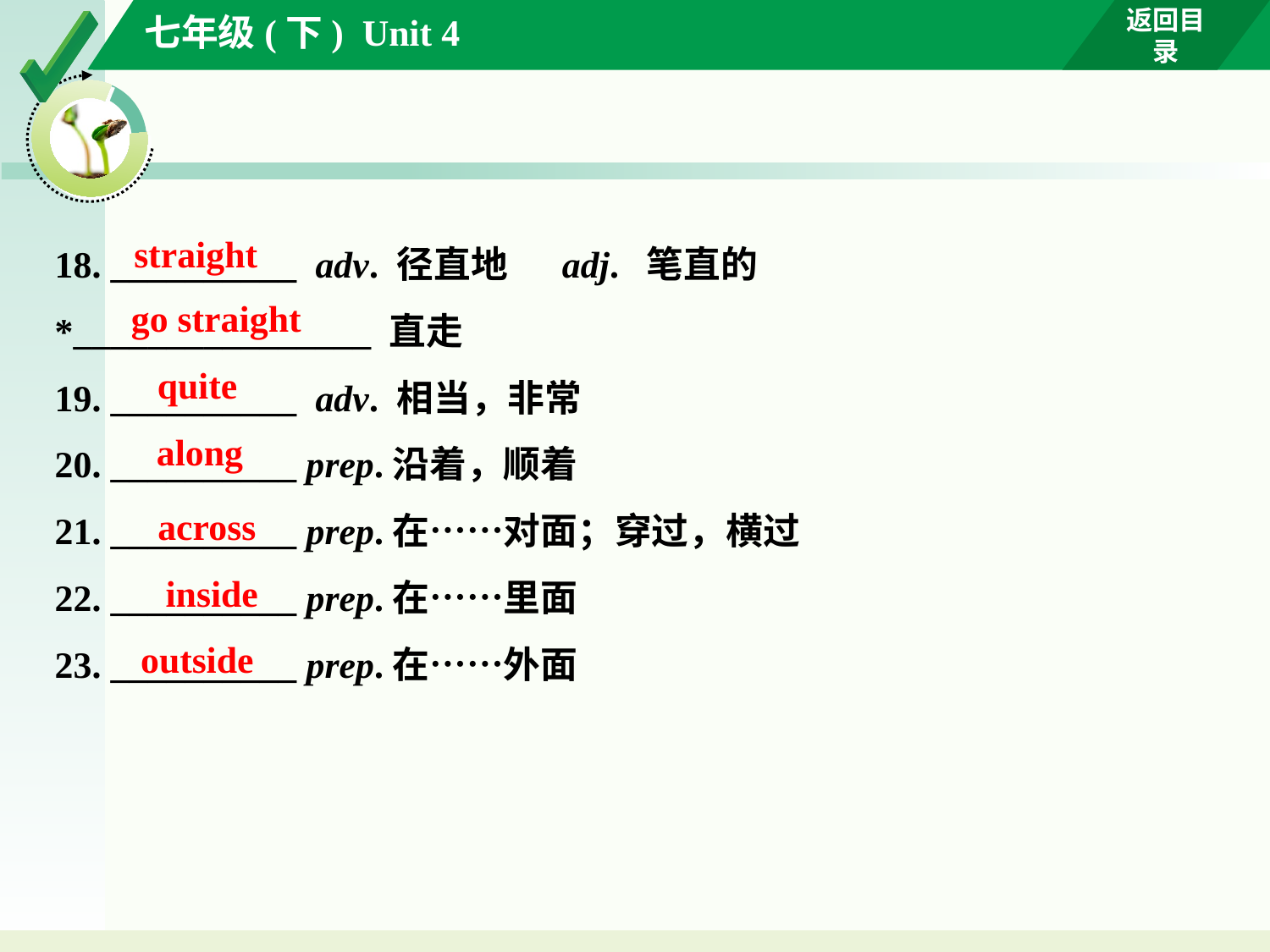

18. __________  adv. 径直地　 adj.  笔直的
*________________ 直走
19. __________  adv. 相当，非常
20. __________ prep.沿着，顺着
21. __________ prep.在……对面；穿过，横过
22. __________ prep.在……里面
23. __________ prep.在……外面
 straight
go straight
 quite
along
across
 inside
outside